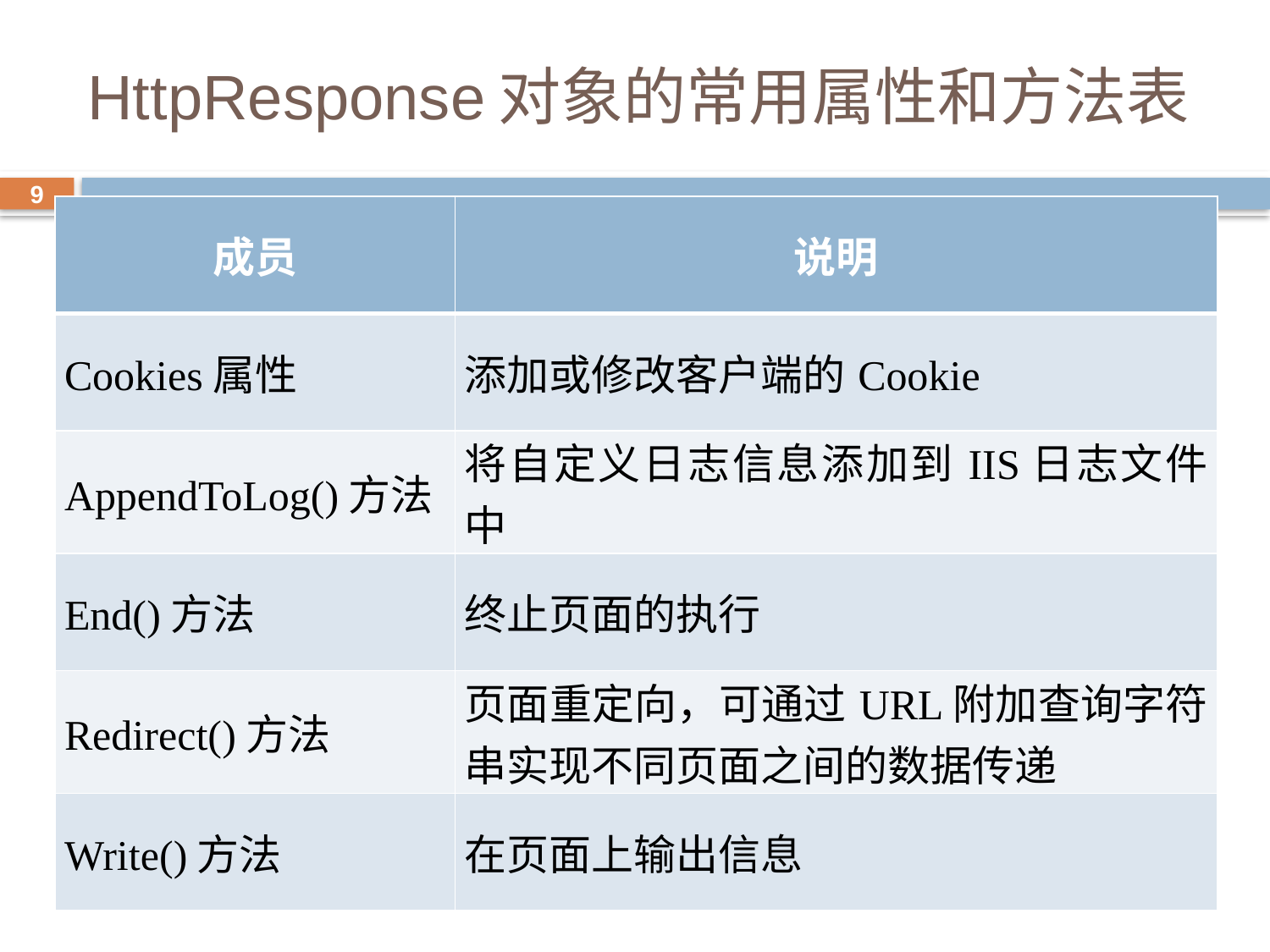

# HttpResponse对象的常用属性和方法表
9
| 成员 | 说明 |
| --- | --- |
| Cookies属性 | 添加或修改客户端的Cookie |
| AppendToLog()方法 | 将自定义日志信息添加到IIS日志文件中 |
| End()方法 | 终止页面的执行 |
| Redirect()方法 | 页面重定向，可通过URL附加查询字符串实现不同页面之间的数据传递 |
| Write()方法 | 在页面上输出信息 |